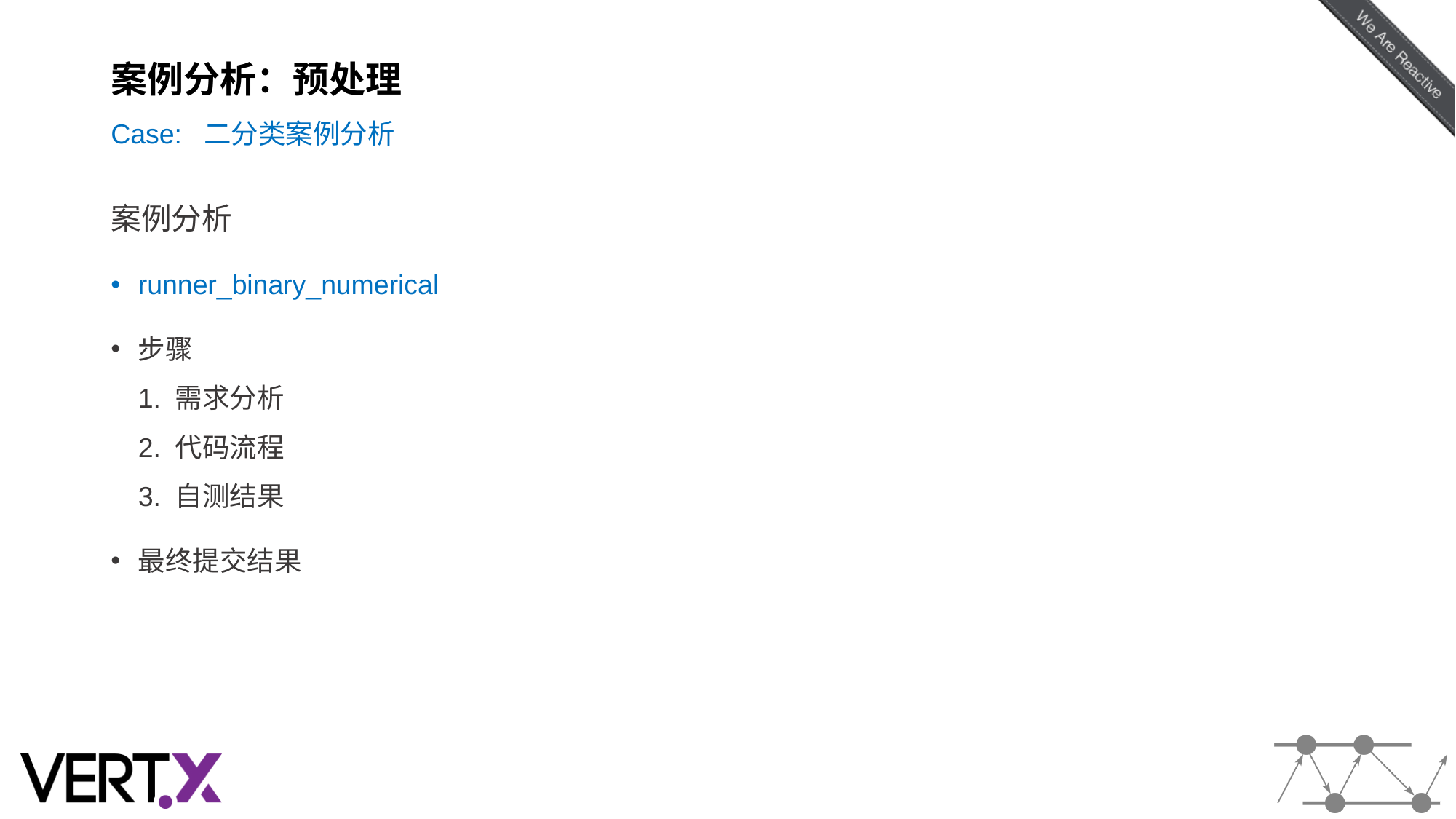

# 案例分析：预处理 Case:  二分类案例分析
案例分析
runner_binary_numerical
步骤
1. 需求分析
2. 代码流程
3. 自测结果
最终提交结果